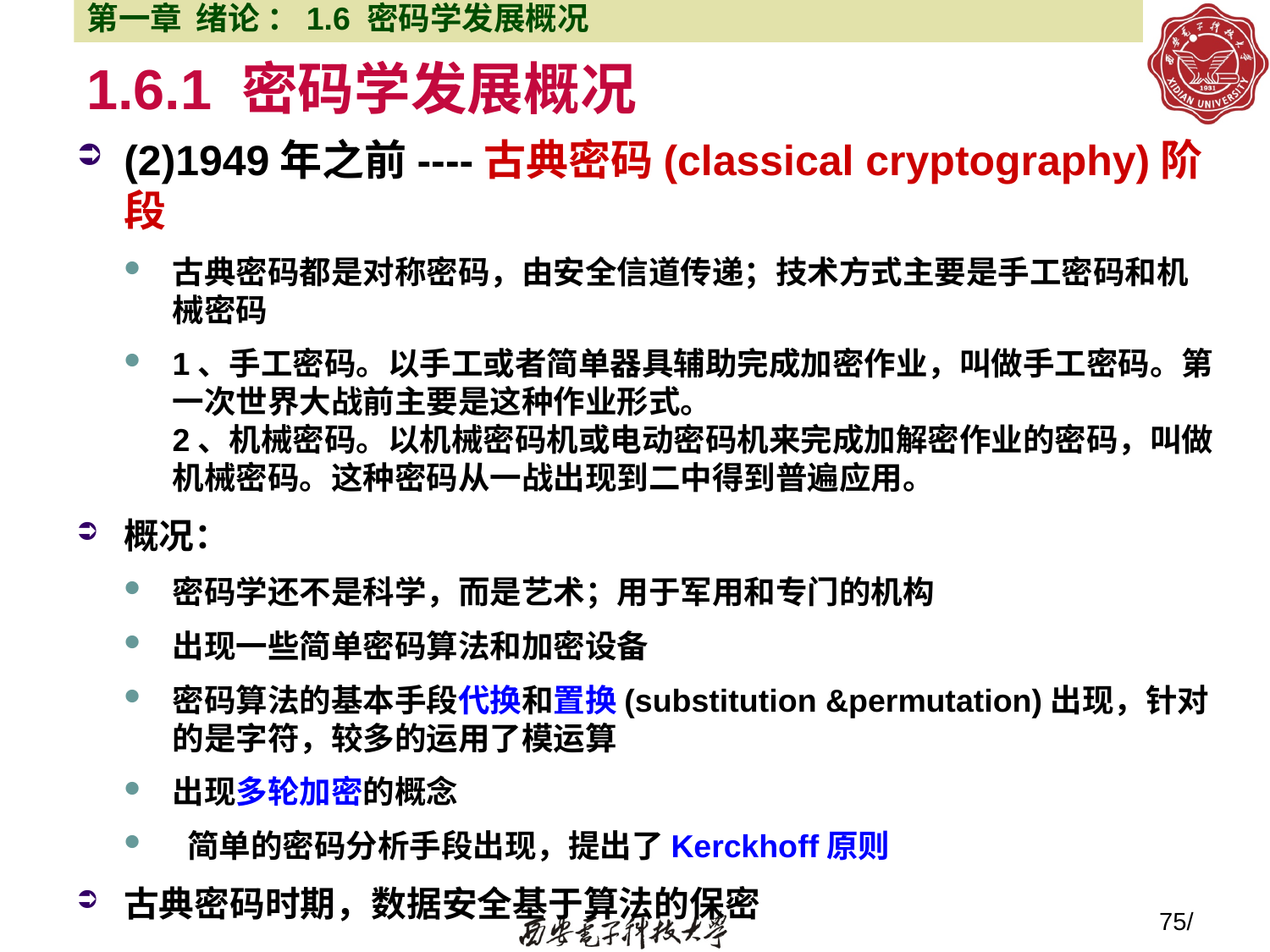

第一章  绪论 ：1.6 密码学发展概况
# 1.6.1 密码学发展概况
(2)1949年之前----古典密码(classical cryptography)阶段
古典密码都是对称密码，由安全信道传递；技术方式主要是手工密码和机械密码
1、手工密码。以手工或者简单器具辅助完成加密作业，叫做手工密码。第一次世界大战前主要是这种作业形式。
2、机械密码。以机械密码机或电动密码机来完成加解密作业的密码，叫做机械密码。这种密码从一战出现到二中得到普遍应用。
概况：
密码学还不是科学，而是艺术；用于军用和专门的机构
出现一些简单密码算法和加密设备
密码算法的基本手段代换和置换(substitution &permutation)出现，针对的是字符，较多的运用了模运算
出现多轮加密的概念
 简单的密码分析手段出现，提出了Kerckhoff原则
古典密码时期，数据安全基于算法的保密
75/